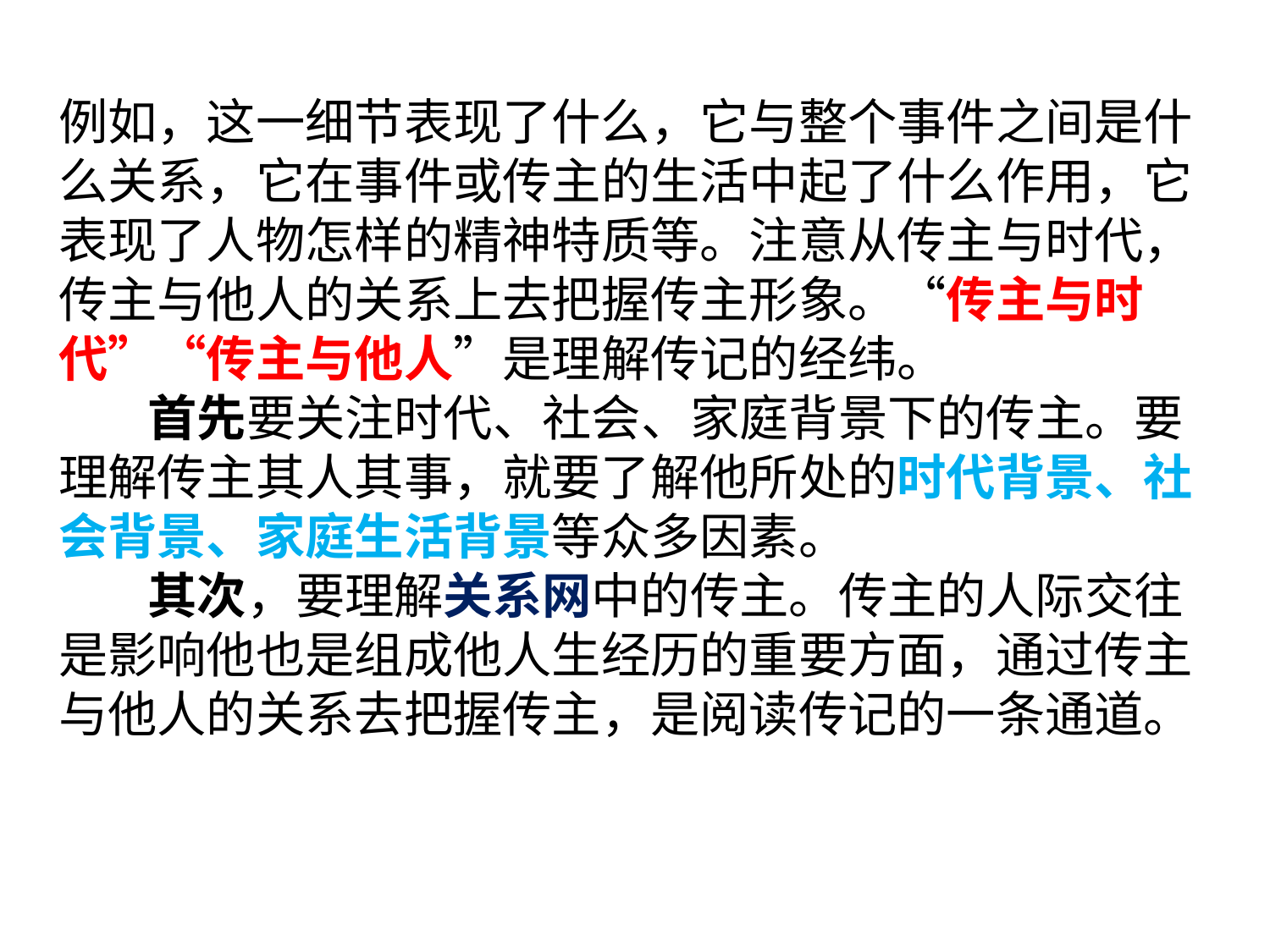

例如，这一细节表现了什么，它与整个事件之间是什么关系，它在事件或传主的生活中起了什么作用，它表现了人物怎样的精神特质等。注意从传主与时代，传主与他人的关系上去把握传主形象。“传主与时代”“传主与他人”是理解传记的经纬。
       首先要关注时代、社会、家庭背景下的传主。要理解传主其人其事，就要了解他所处的时代背景、社会背景、家庭生活背景等众多因素。
       其次，要理解关系网中的传主。传主的人际交往是影响他也是组成他人生经历的重要方面，通过传主与他人的关系去把握传主，是阅读传记的一条通道。